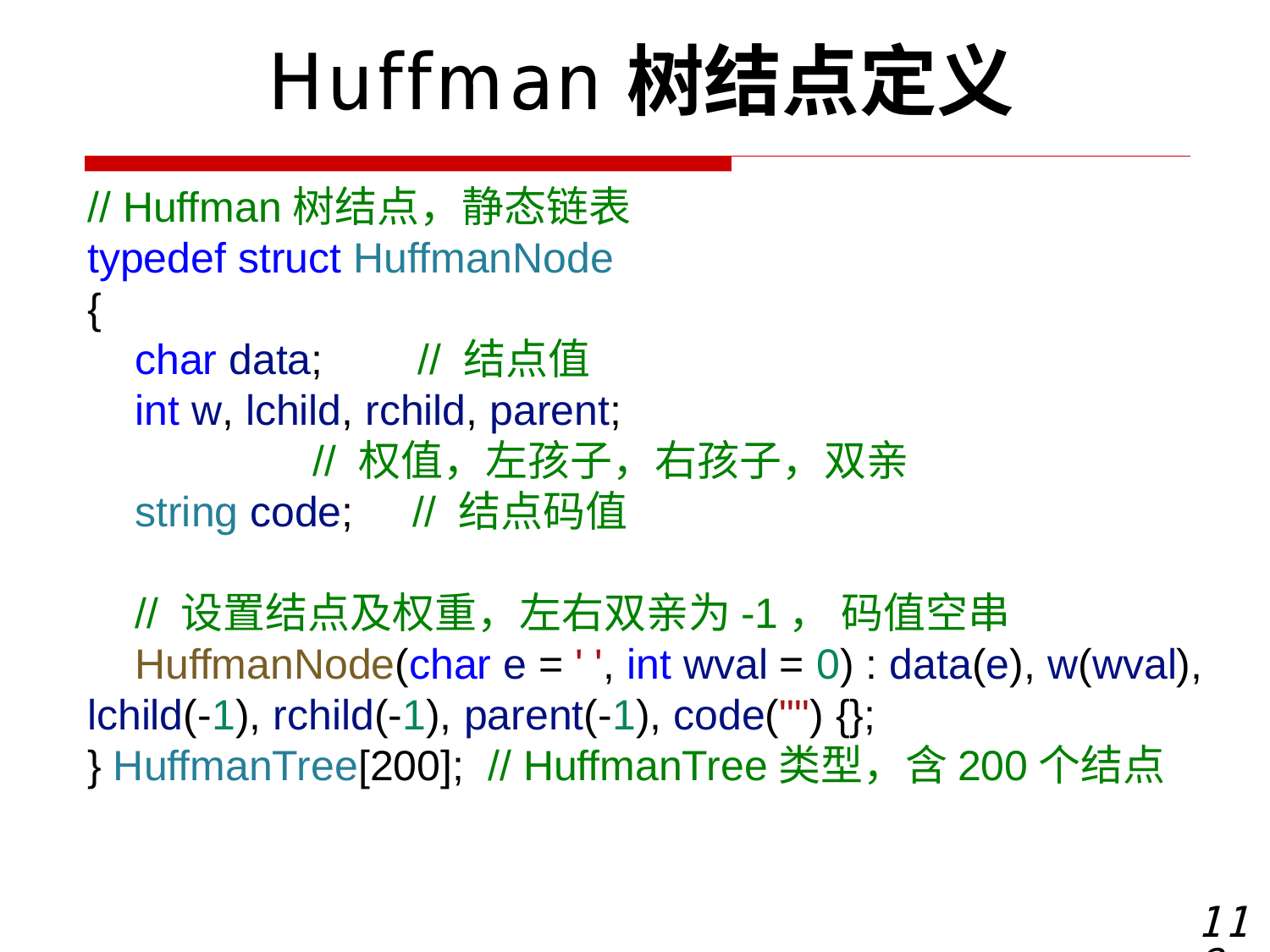

Huffman树结点定义
// Huffman树结点，静态链表
typedef struct HuffmanNode
{
    char data;        // 结点值
    int w, lchild, rchild, parent;
                   // 权值，左孩子，右孩子，双亲
    string code;     // 结点码值
    // 设置结点及权重，左右双亲为-1， 码值空串
    HuffmanNode(char e = ' ', int wval = 0) : data(e), w(wval), lchild(-1), rchild(-1), parent(-1), code("") {};
} HuffmanTree[200];  // HuffmanTree类型，含200个结点
119